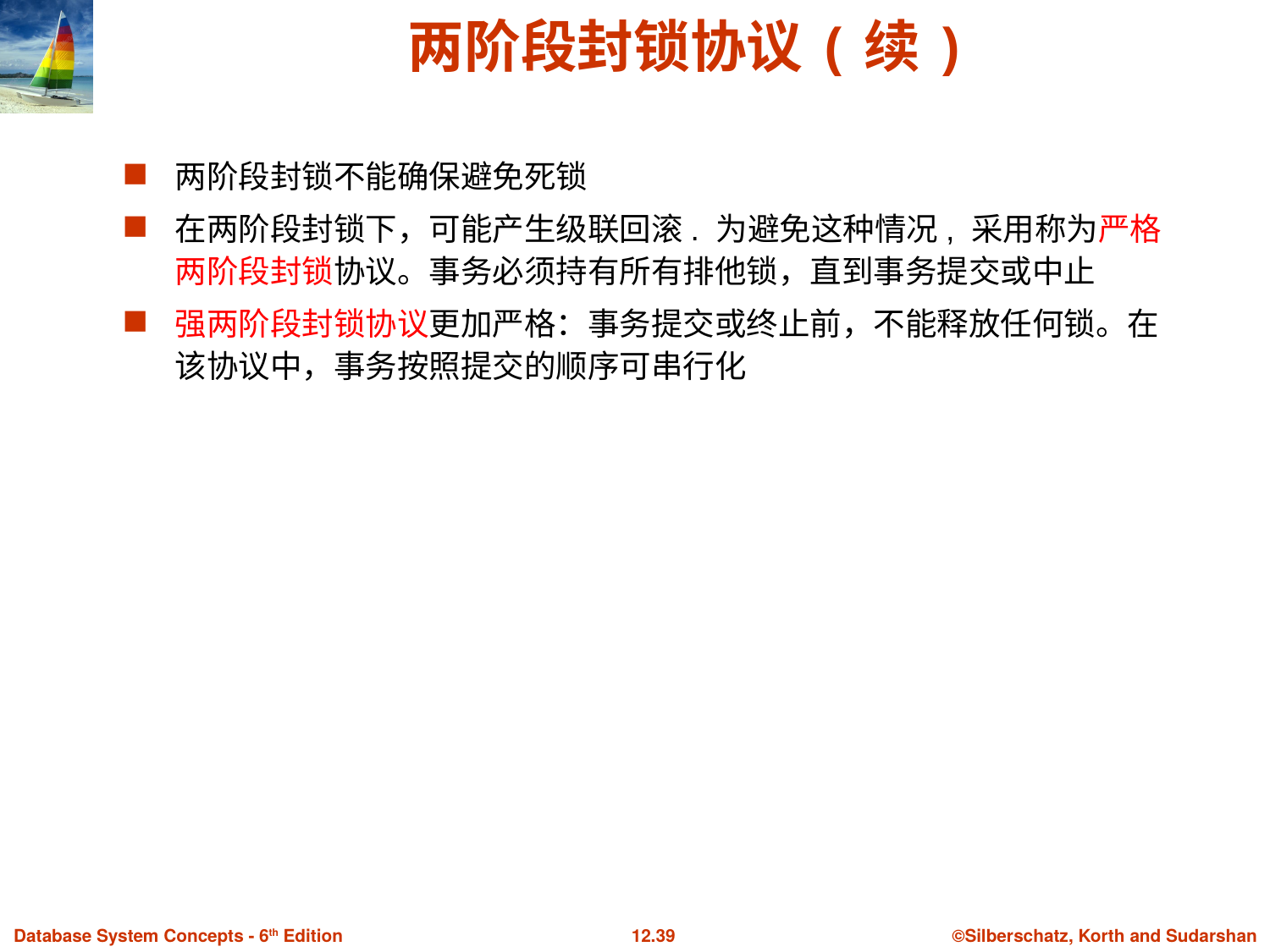

# 两阶段封锁协议(续)
两阶段封锁不能确保避免死锁
在两阶段封锁下，可能产生级联回滚. 为避免这种情况, 采用称为严格两阶段封锁协议。事务必须持有所有排他锁，直到事务提交或中止
强两阶段封锁协议更加严格：事务提交或终止前，不能释放任何锁。在该协议中，事务按照提交的顺序可串行化